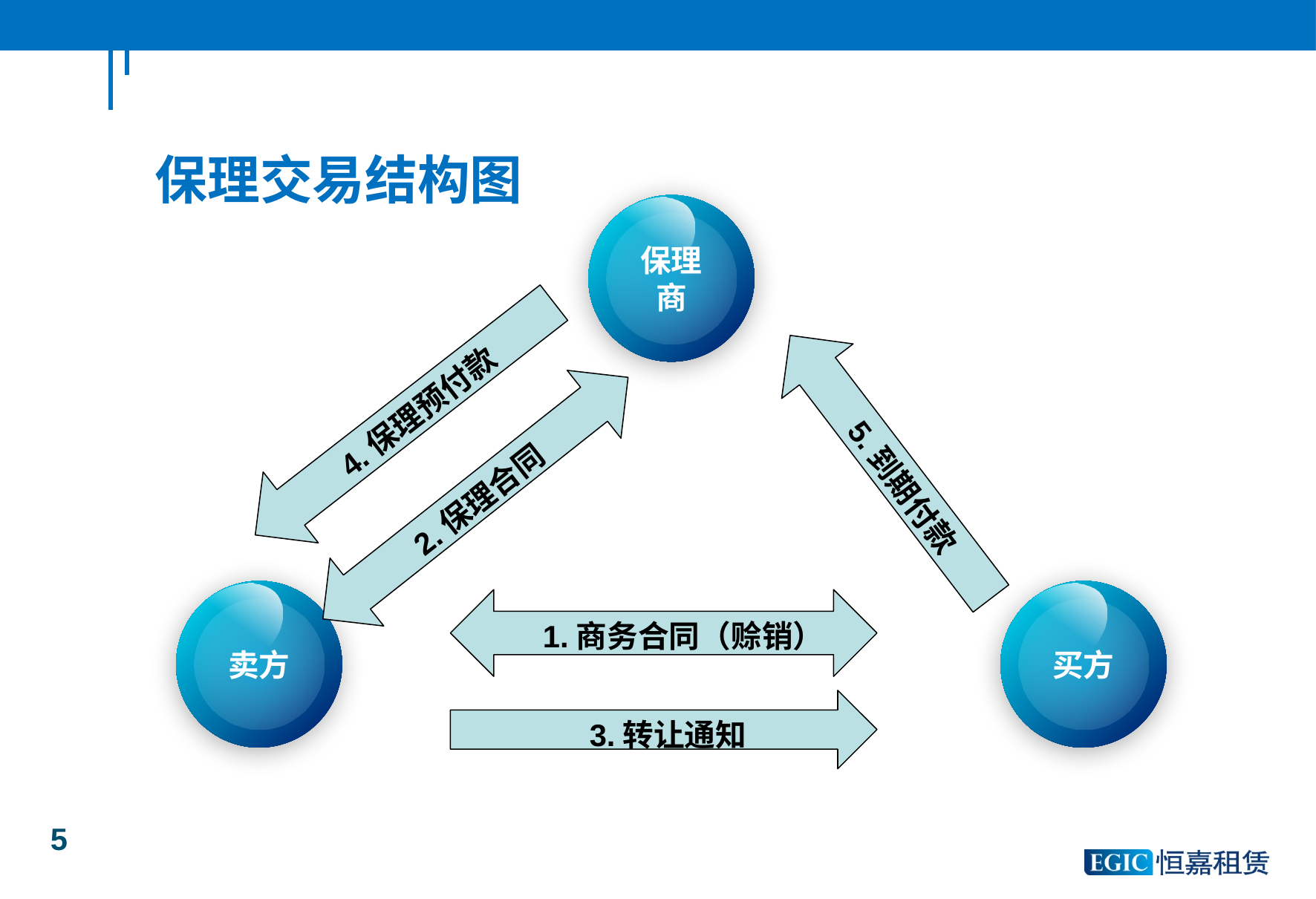

保理交易结构图

保理商
         4.保理预付款
         5.到期付款
          2.保理合同

卖方

买方
       1.商务合同（赊销）
               3.转让通知
5